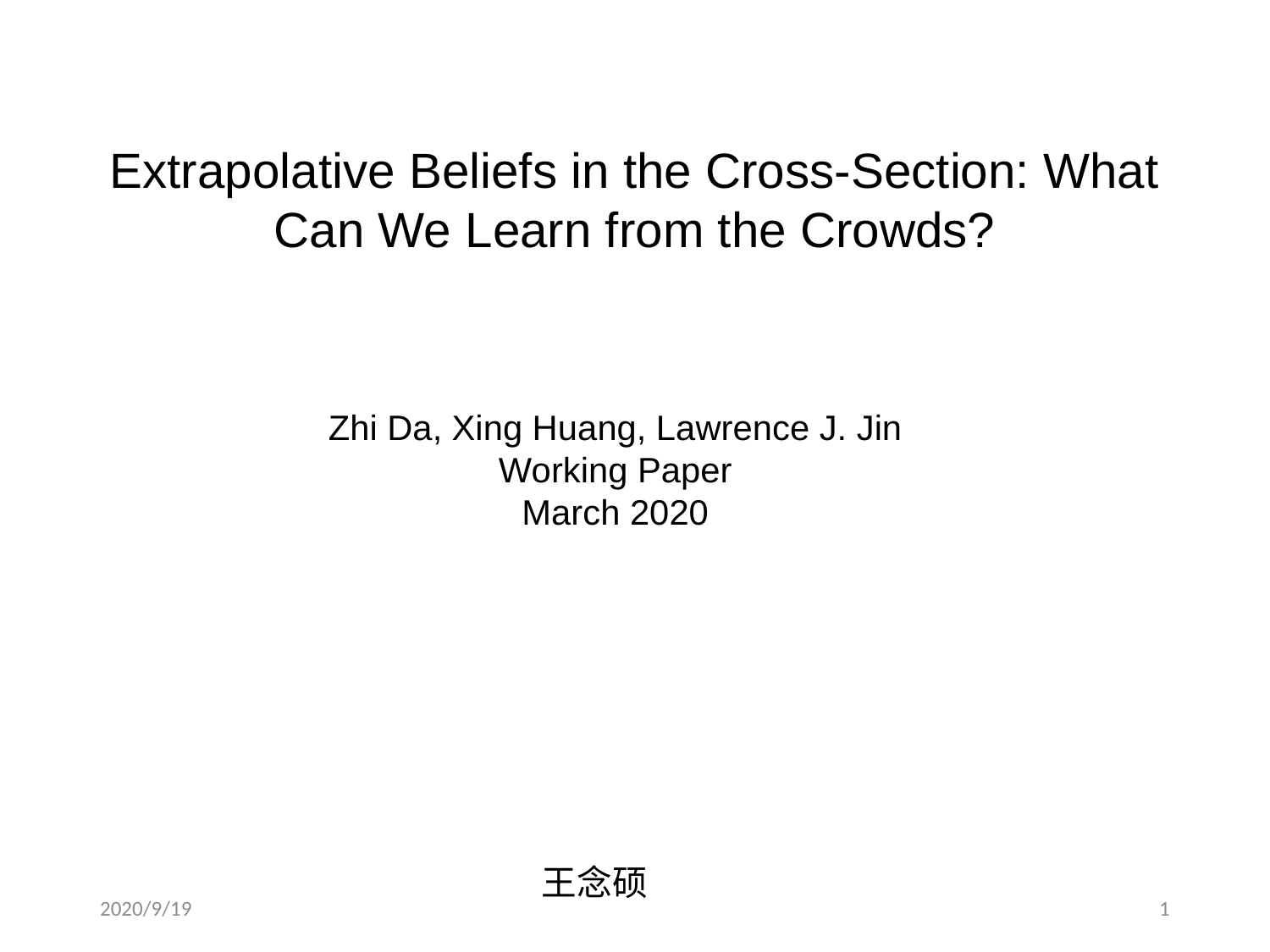

Extrapolative Beliefs in the Cross-Section: What Can We Learn from the Crowds?
Zhi Da, Xing Huang, Lawrence J. Jin
Working Paper
March 2020
王念硕
2020/9/19
1